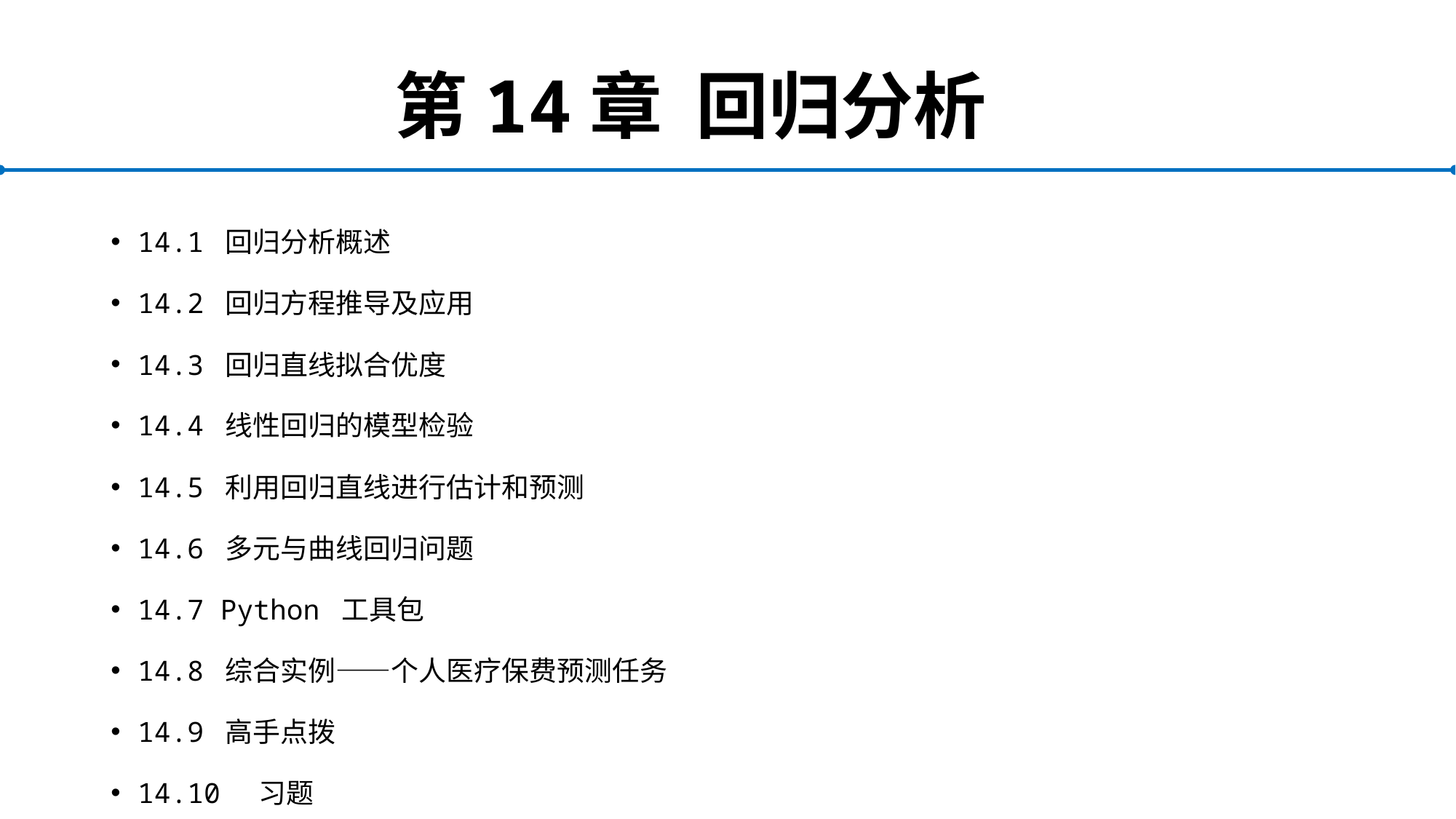

# 第14章  回归分析
14.1 回归分析概述
14.2 回归方程推导及应用
14.3 回归直线拟合优度
14.4 线性回归的模型检验
14.5 利用回归直线进行估计和预测
14.6 多元与曲线回归问题
14.7 Python 工具包
14.8 综合实例——个人医疗保费预测任务
14.9 高手点拨
14.10  习题